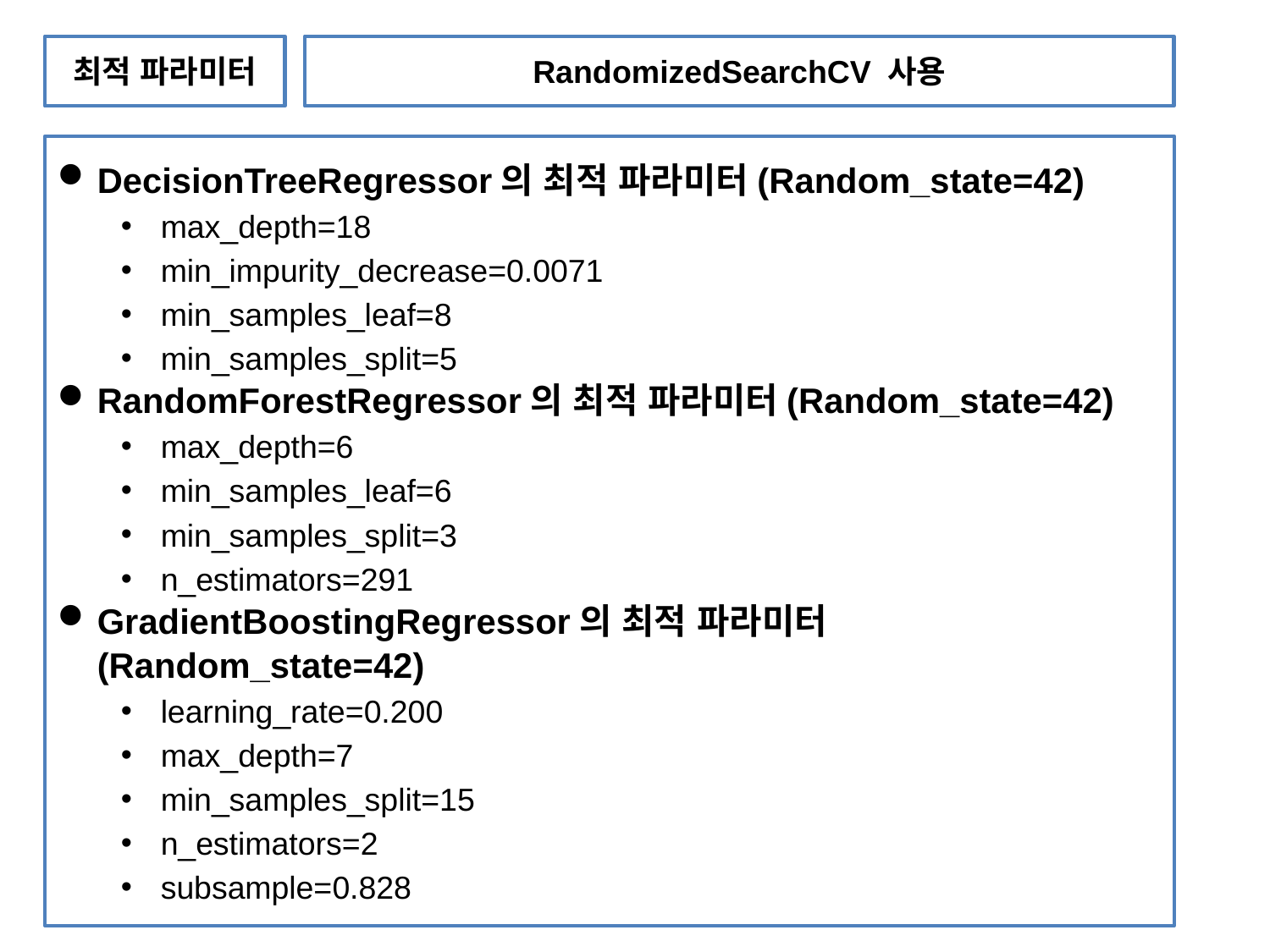

최적 파라미터
RandomizedSearchCV 사용
DecisionTreeRegressor의 최적 파라미터(Random_state=42)
max_depth=18
min_impurity_decrease=0.0071
min_samples_leaf=8
min_samples_split=5
RandomForestRegressor의 최적 파라미터(Random_state=42)
max_depth=6
min_samples_leaf=6
min_samples_split=3
n_estimators=291
GradientBoostingRegressor의 최적 파라미터(Random_state=42)
learning_rate=0.200
max_depth=7
min_samples_split=15
n_estimators=2
subsample=0.828